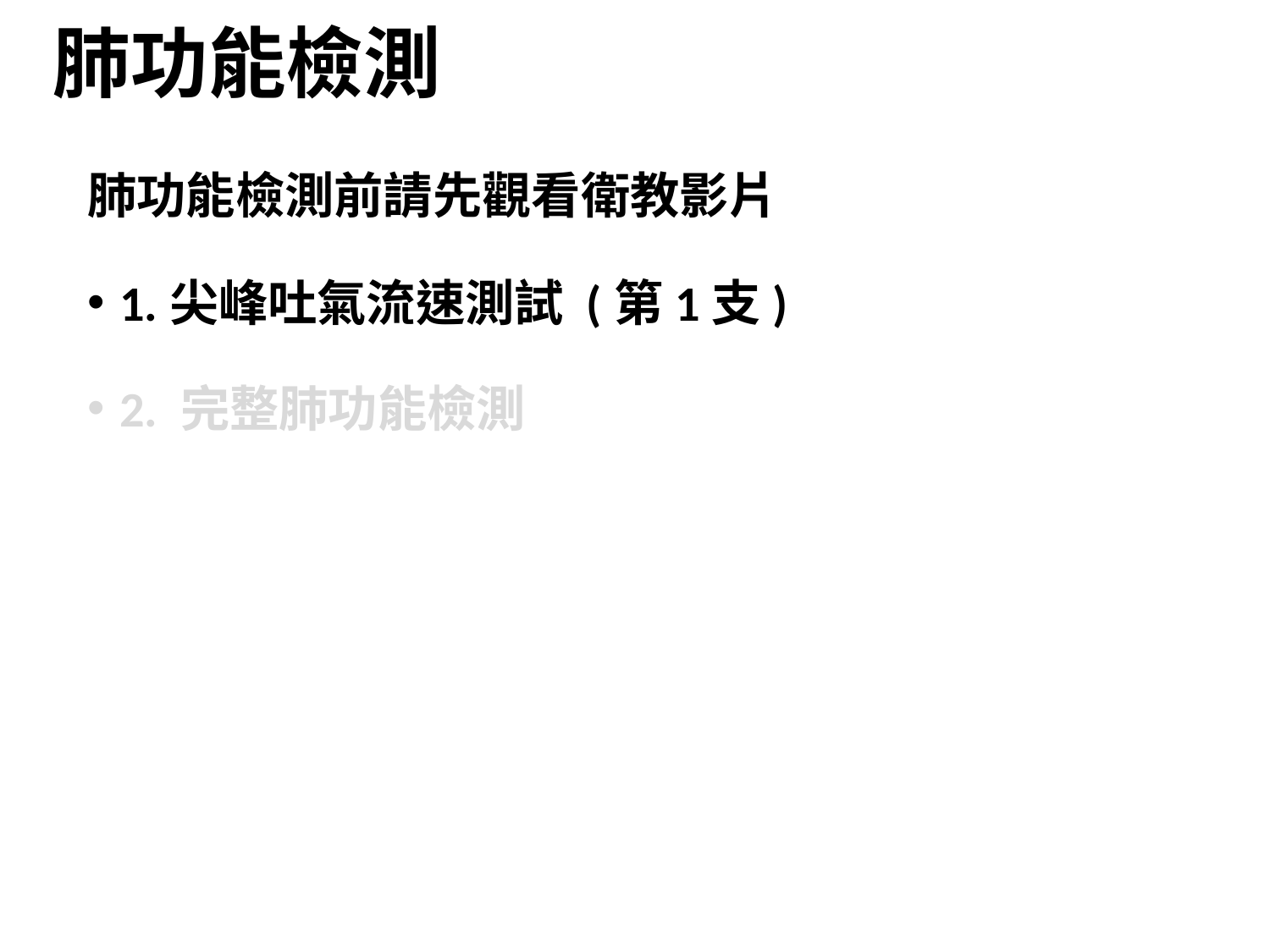

# 肺功能檢測
肺功能檢測前請先觀看衛教影片
1.尖峰吐氣流速測試 (第1支)
2. 完整肺功能檢測